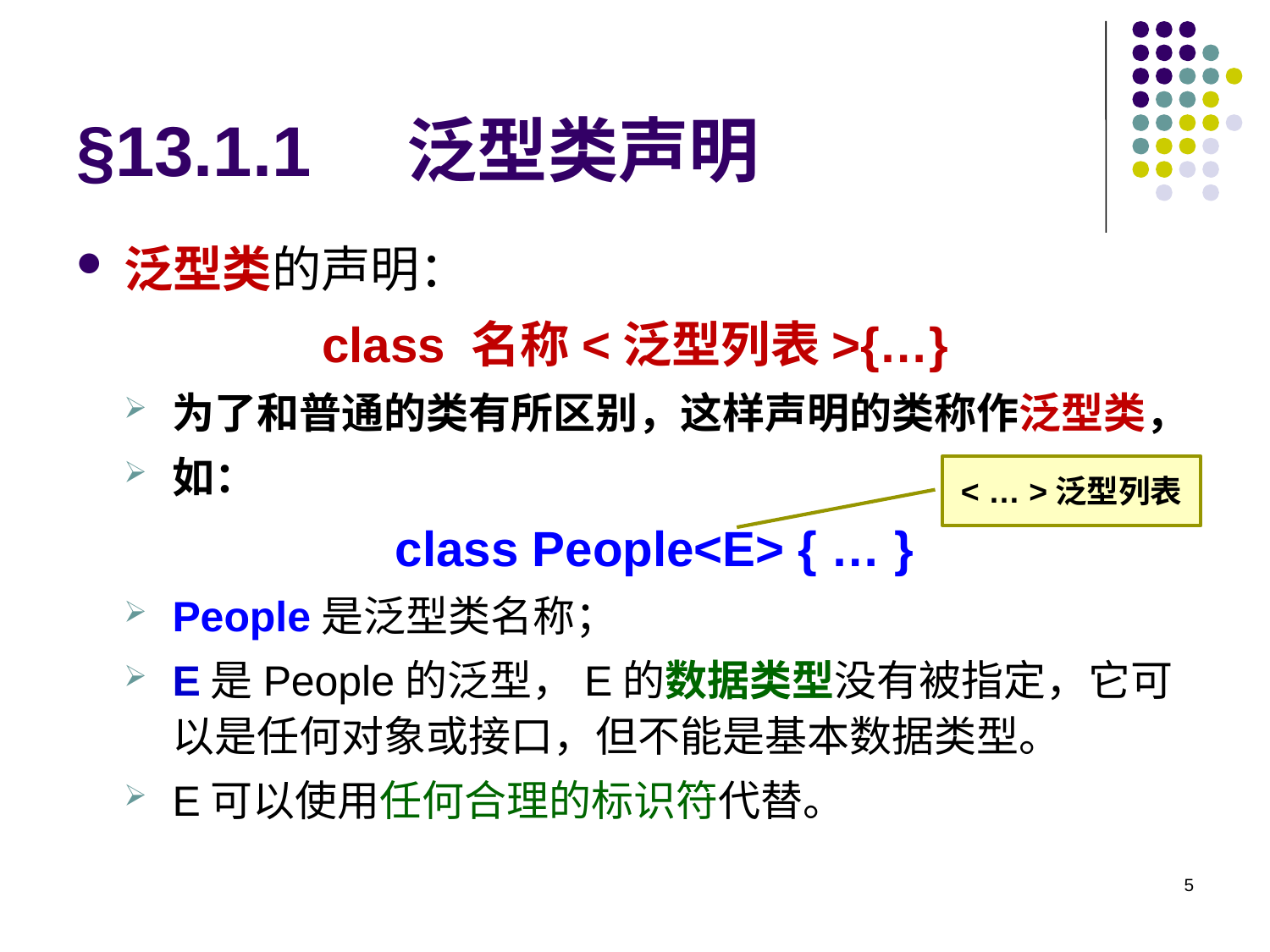

# §13.1.1    泛型类声明
泛型类的声明：
class 名称<泛型列表>{…}
为了和普通的类有所区别，这样声明的类称作泛型类，
如：
    class People<E> { … }
People是泛型类名称；
E是People的泛型，E的数据类型没有被指定，它可以是任何对象或接口，但不能是基本数据类型。
E可以使用任何合理的标识符代替。

< … >泛型列表
5